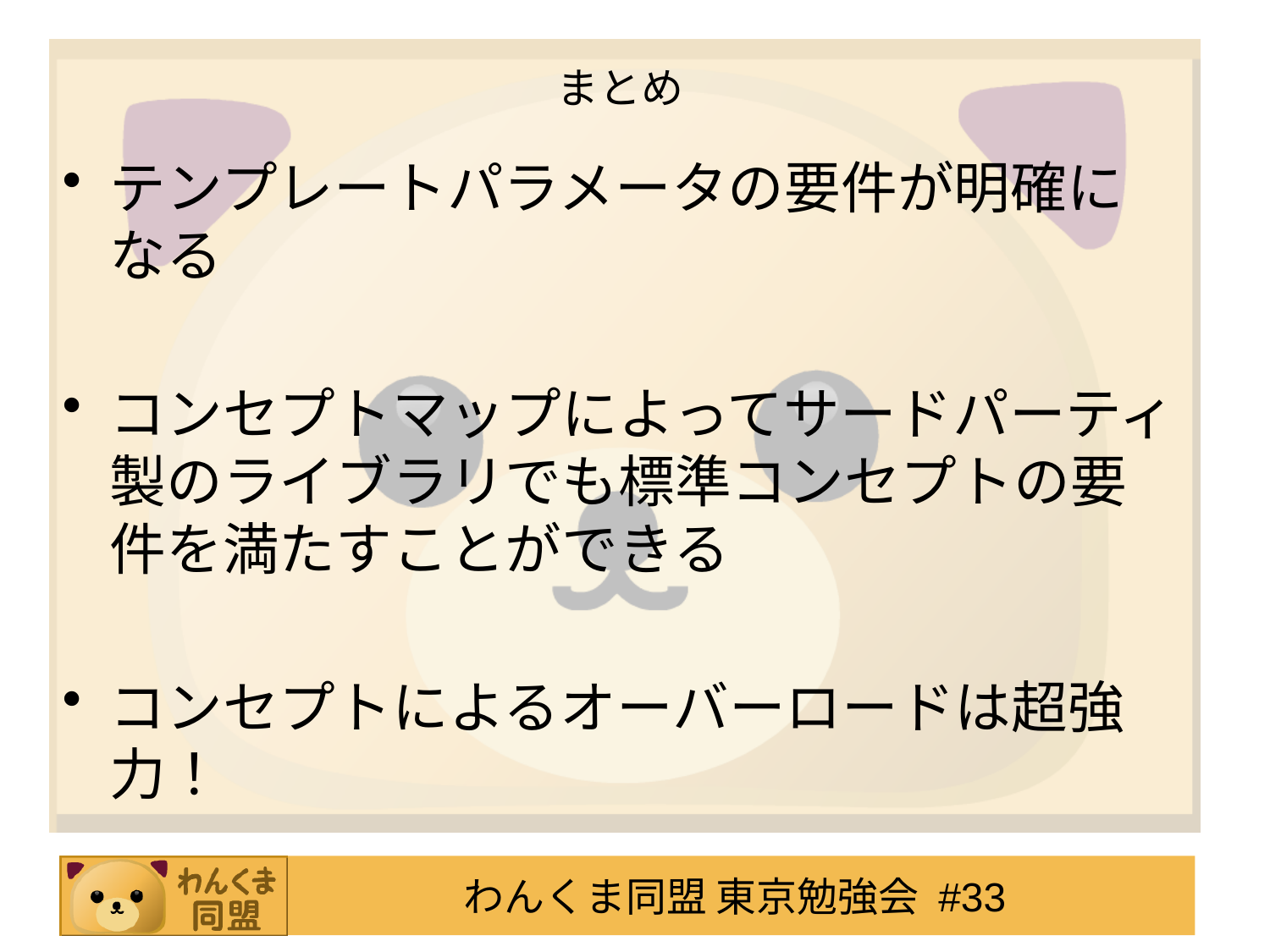

# まとめ
テンプレートパラメータの要件が明確になる

コンセプトマップによってサードパーティ製のライブラリでも標準コンセプトの要件を満たすことができる

コンセプトによるオーバーロードは超強力！